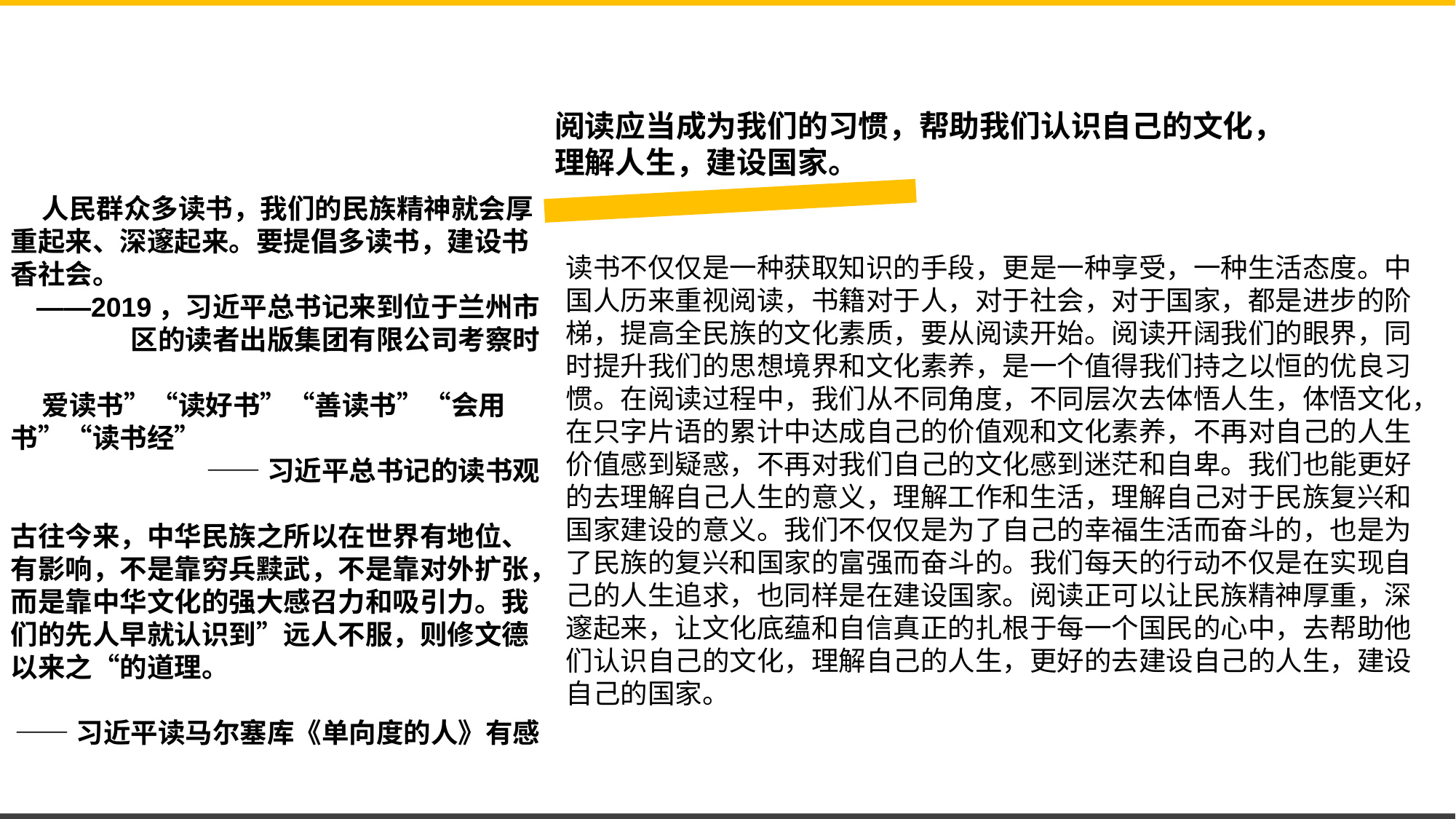

阅读应当成为我们的习惯，帮助我们认识自己的文化，理解人生，建设国家。
    人民群众多读书，我们的民族精神就会厚重起来、深邃起来。要提倡多读书，建设书香社会。
——2019，习近平总书记来到位于兰州市区的读者出版集团有限公司考察时

    爱读书”“读好书”“善读书”“会用书”“读书经”
——习近平总书记的读书观

古往今来，中华民族之所以在世界有地位、有影响，不是靠穷兵黩武，不是靠对外扩张，而是靠中华文化的强大感召力和吸引力。我们的先人早就认识到”远人不服，则修文德以来之“的道理。

——习近平读马尔塞库《单向度的人》有感

读书不仅仅是一种获取知识的手段，更是一种享受，一种生活态度。中国人历来重视阅读，书籍对于人，对于社会，对于国家，都是进步的阶梯，提高全民族的文化素质，要从阅读开始。阅读开阔我们的眼界，同时提升我们的思想境界和文化素养，是一个值得我们持之以恒的优良习惯。在阅读过程中，我们从不同角度，不同层次去体悟人生，体悟文化，在只字片语的累计中达成自己的价值观和文化素养，不再对自己的人生价值感到疑惑，不再对我们自己的文化感到迷茫和自卑。我们也能更好的去理解自己人生的意义，理解工作和生活，理解自己对于民族复兴和国家建设的意义。我们不仅仅是为了自己的幸福生活而奋斗的，也是为了民族的复兴和国家的富强而奋斗的。我们每天的行动不仅是在实现自己的人生追求，也同样是在建设国家。阅读正可以让民族精神厚重，深邃起来，让文化底蕴和自信真正的扎根于每一个国民的心中，去帮助他们认识自己的文化，理解自己的人生，更好的去建设自己的人生，建设自己的国家。